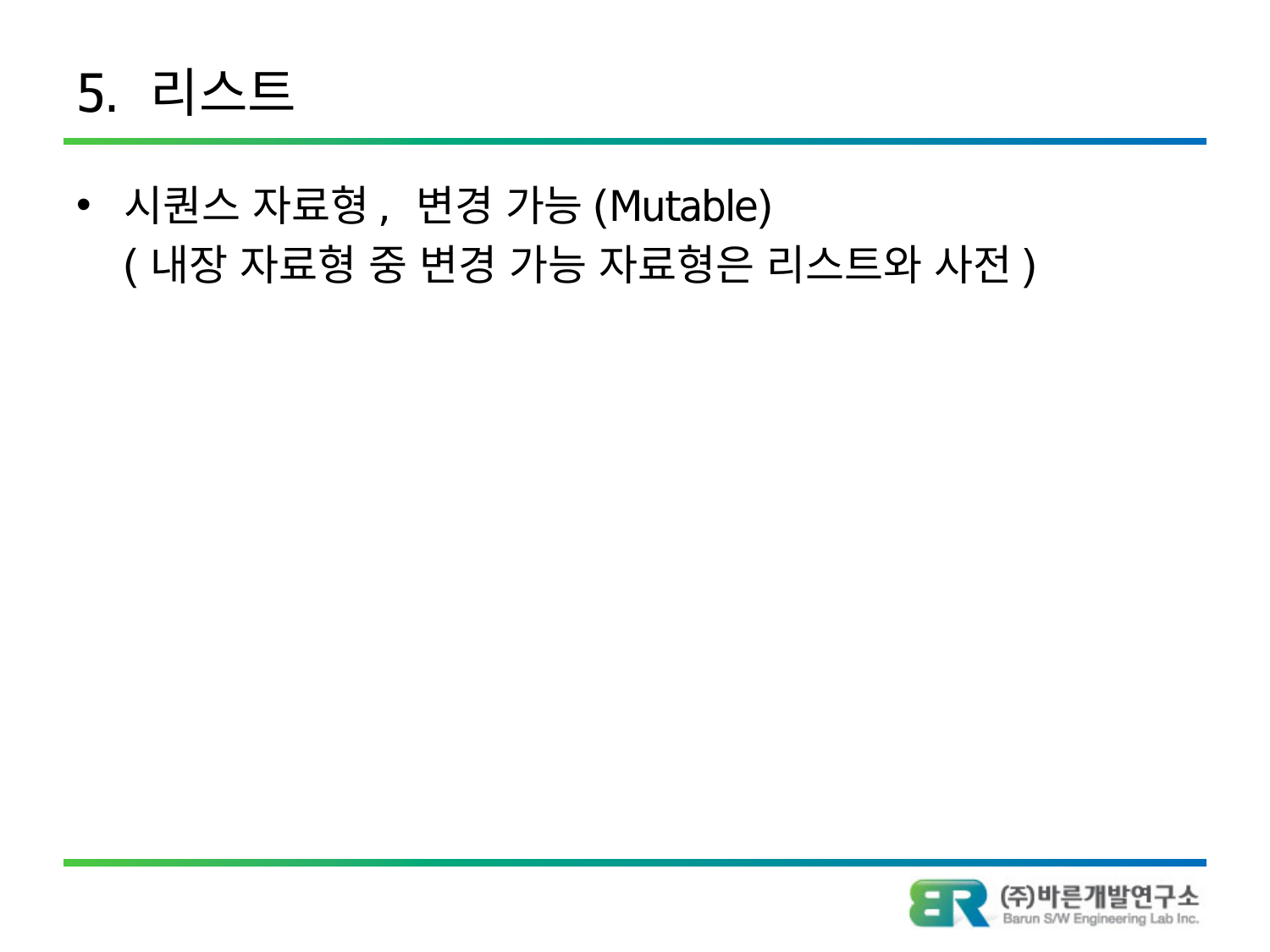

# 5. 리스트
시퀀스 자료형, 변경 가능(Mutable)
	(내장 자료형 중 변경 가능 자료형은 리스트와 사전)